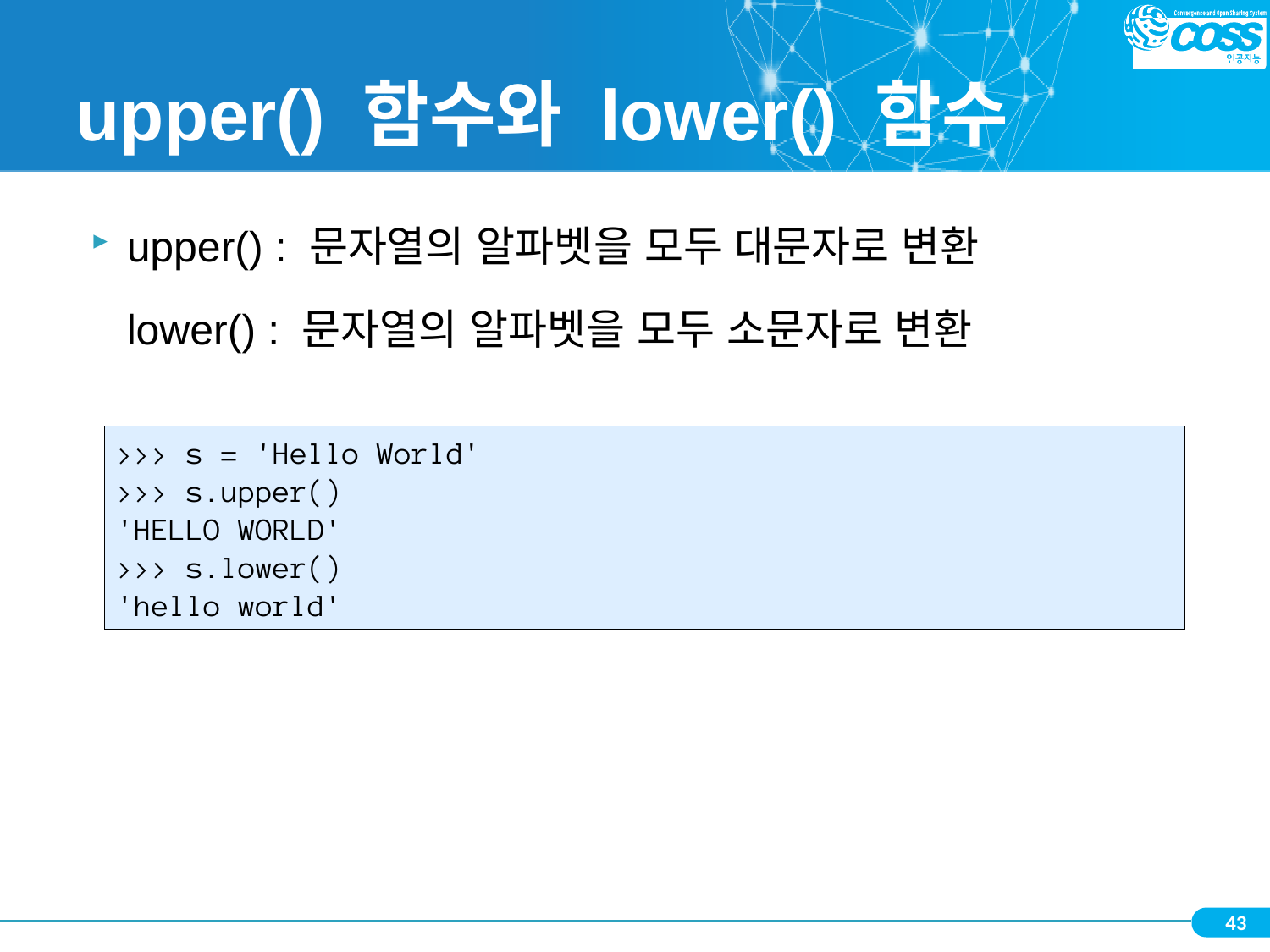

# upper() 함수와 lower() 함수
upper() : 문자열의 알파벳을 모두 대문자로 변환
   lower() : 문자열의 알파벳을 모두 소문자로 변환

>>> s = 'Hello World'
>>> s.upper()
'HELLO WORLD'
>>> s.lower()
'hello world'